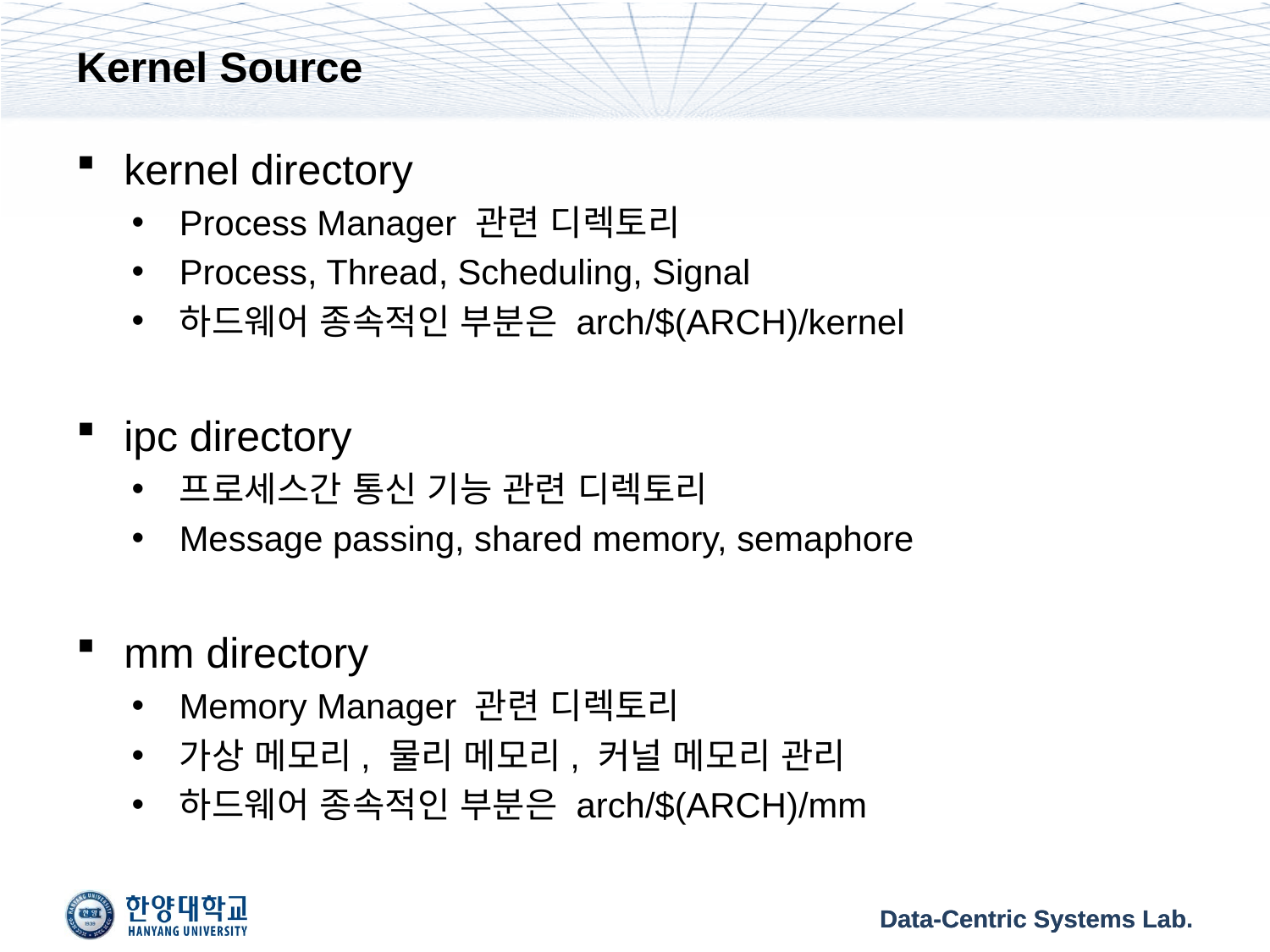

# Kernel Source
kernel directory
Process Manager 관련 디렉토리
Process, Thread, Scheduling, Signal
하드웨어 종속적인 부분은 arch/$(ARCH)/kernel

ipc directory
프로세스간 통신 기능 관련 디렉토리
Message passing, shared memory, semaphore

mm directory
Memory Manager 관련 디렉토리
가상 메모리, 물리 메모리, 커널 메모리 관리
하드웨어 종속적인 부분은 arch/$(ARCH)/mm